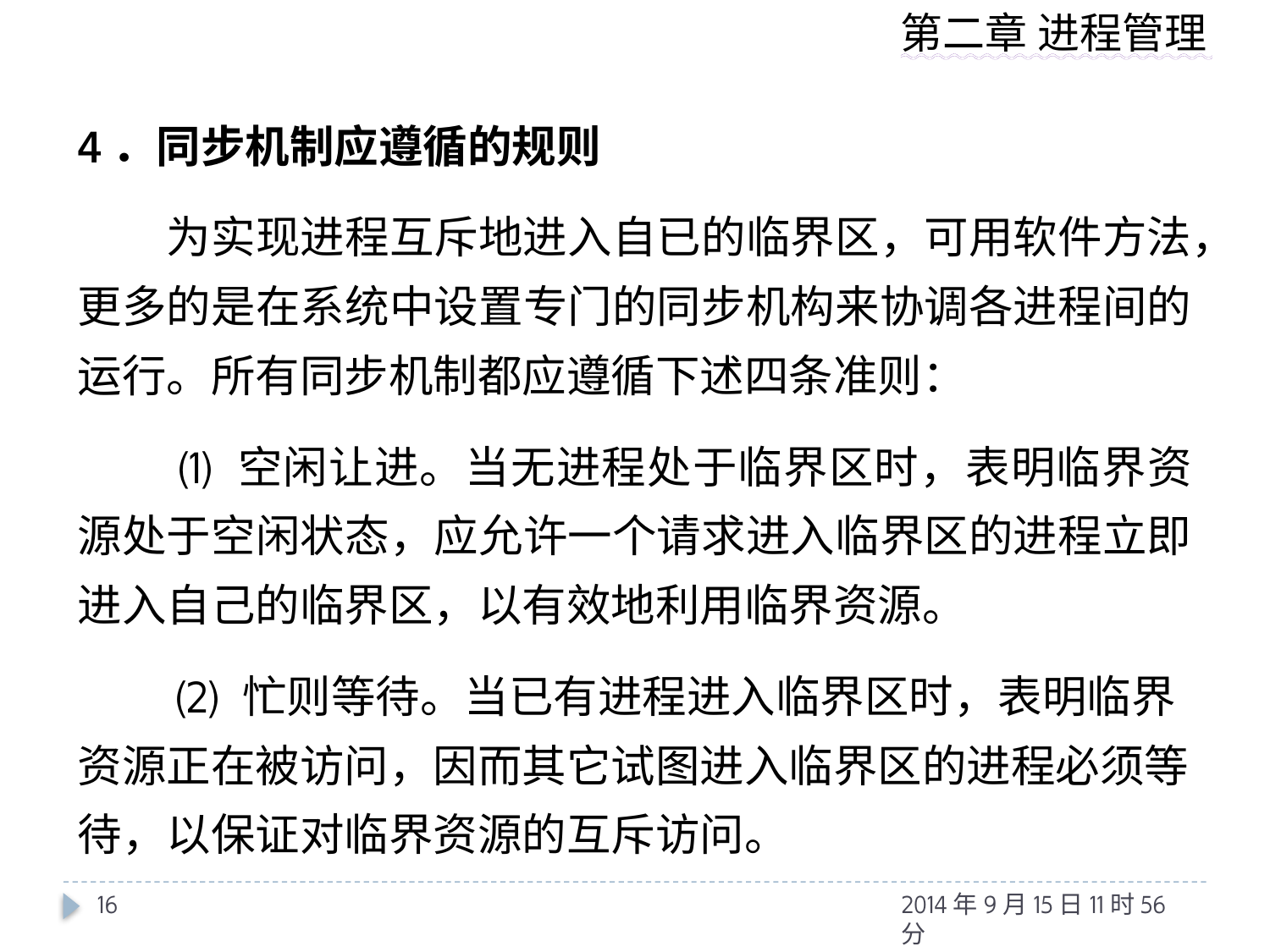

4．同步机制应遵循的规则
　　为实现进程互斥地进入自已的临界区，可用软件方法，更多的是在系统中设置专门的同步机构来协调各进程间的运行。所有同步机制都应遵循下述四条准则：
　　(1) 空闲让进。当无进程处于临界区时，表明临界资源处于空闲状态，应允许一个请求进入临界区的进程立即进入自己的临界区，以有效地利用临界资源。
　　(2) 忙则等待。当已有进程进入临界区时，表明临界资源正在被访问，因而其它试图进入临界区的进程必须等待，以保证对临界资源的互斥访问。

16
2014年9月15日11时56分